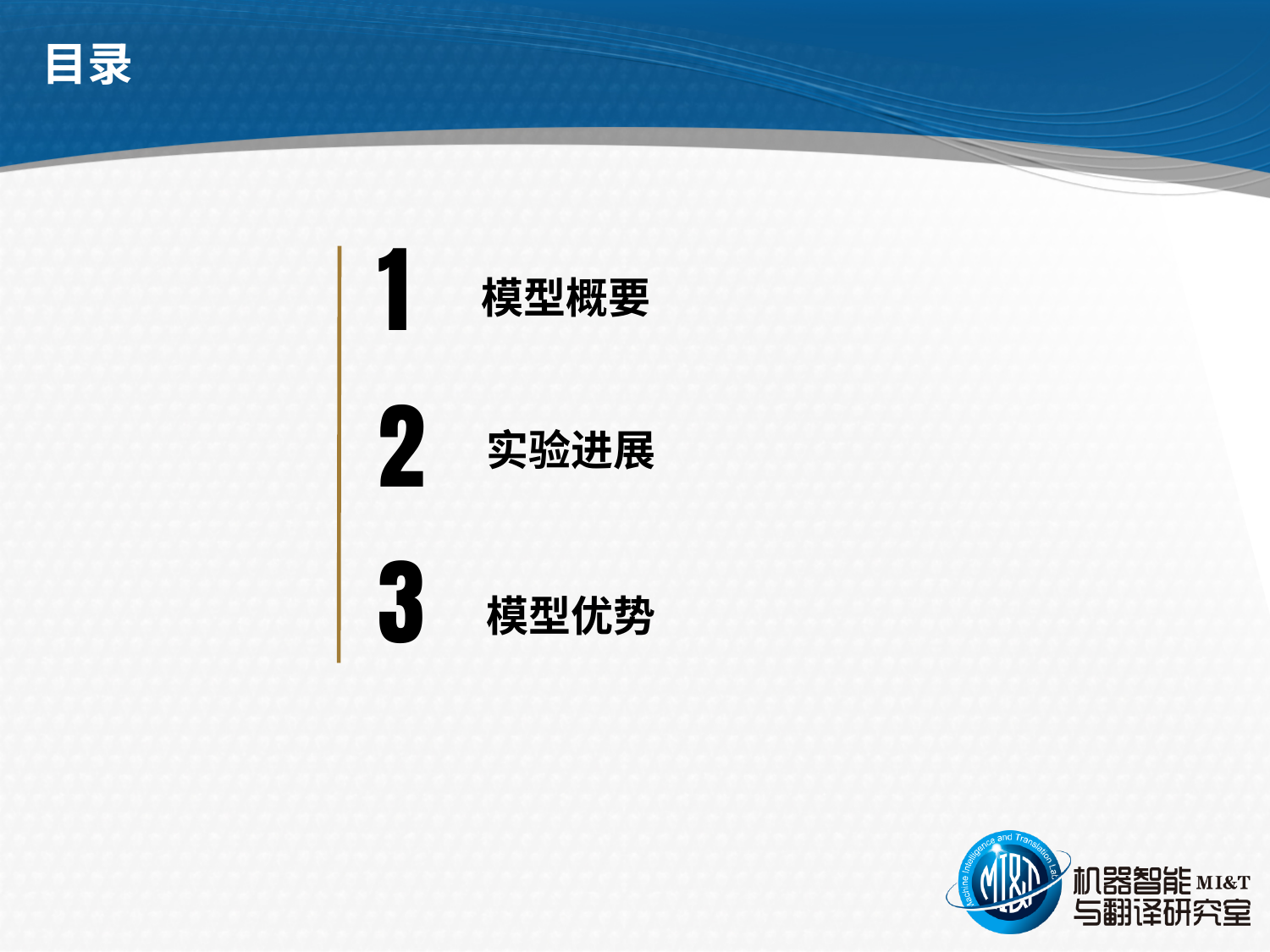

# 目录

1
模型概要
2
实验进展
3
模型优势